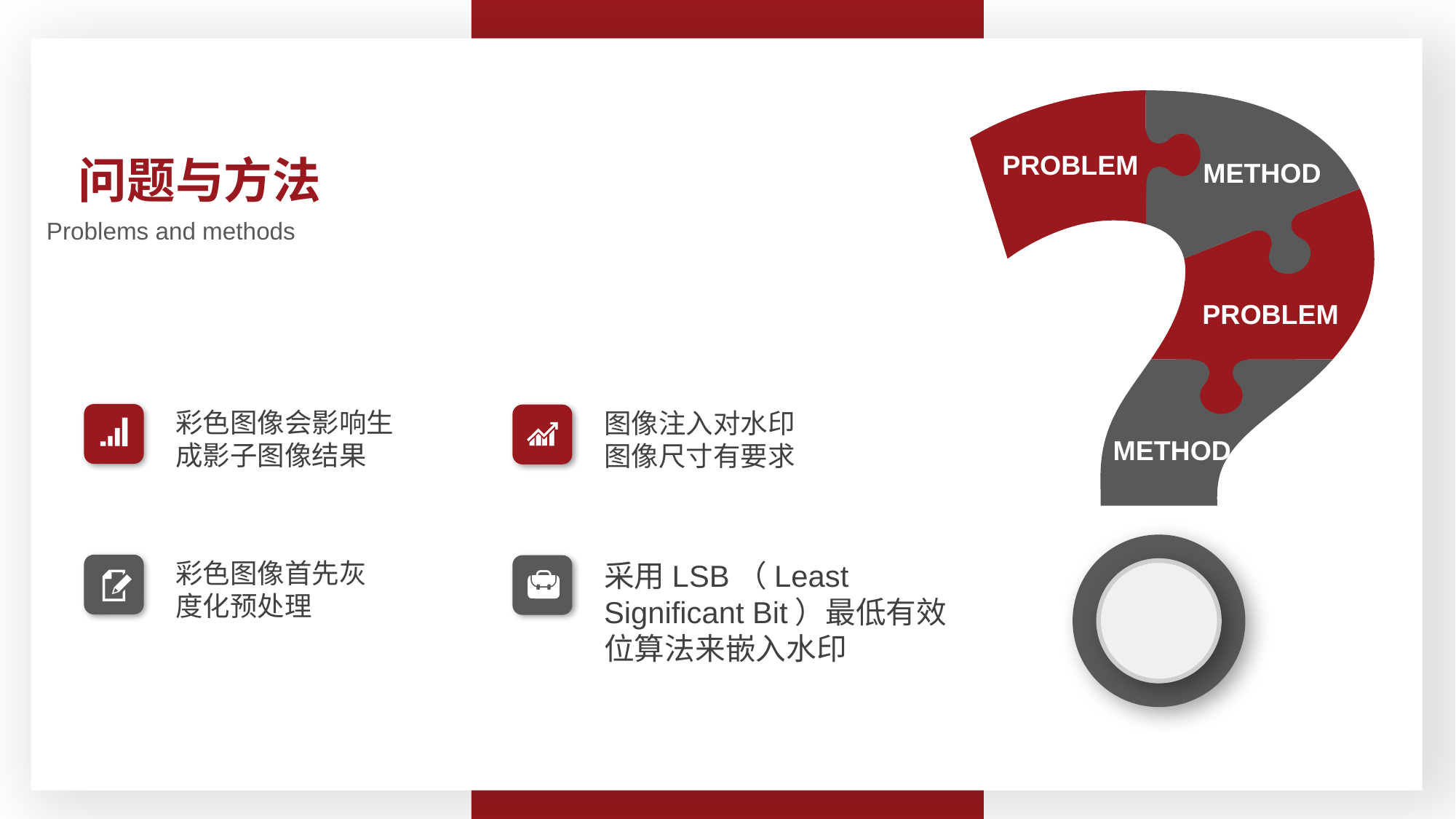

PROBLEM
METHOD
PROBLEM
METHOD
问题与方法
Problems and methods
彩色图像会影响生成影子图像结果
图像注入对水印图像尺寸有要求

彩色图像首先灰度化预处理
采用LSB（Least Significant Bit）最低有效位算法来嵌入水印